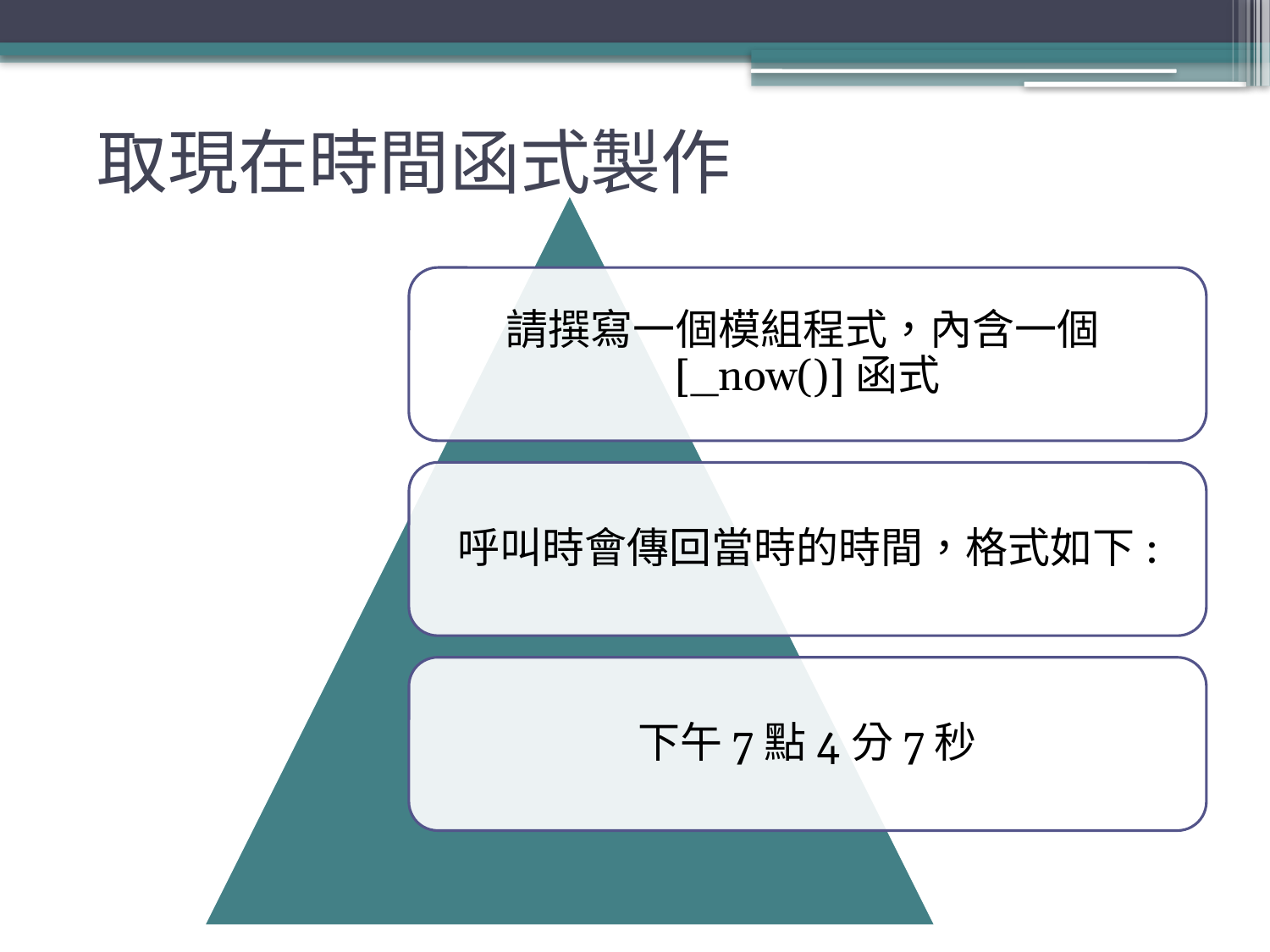

# 取現在時間函式製作
請撰寫一個模組程式，內含一個[_now()]函式
呼叫時會傳回當時的時間，格式如下:
下午7點4分7秒